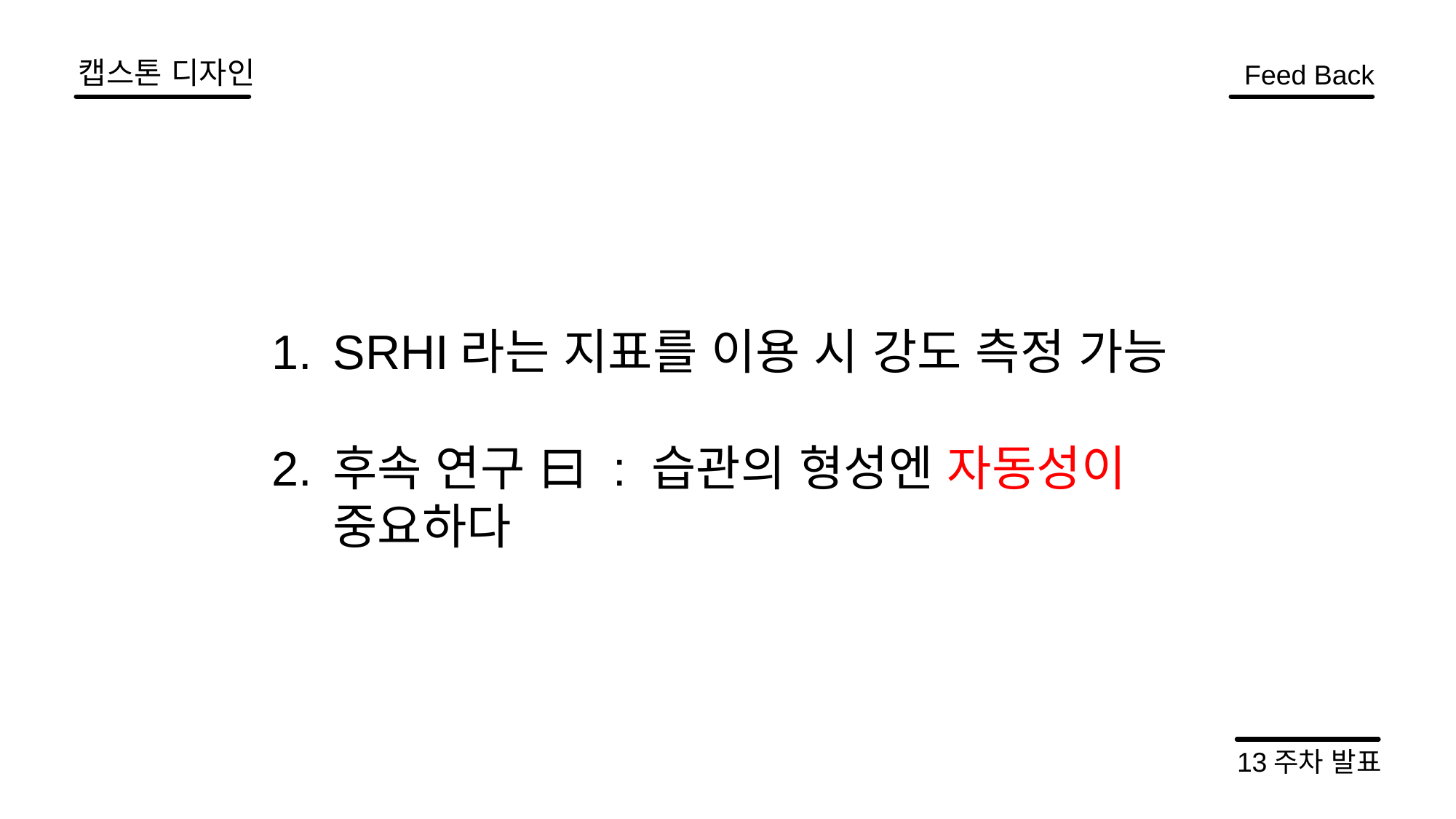

캡스톤 디자인
Feed Back
SRHI라는 지표를 이용 시 강도 측정 가능

후속 연구 曰 : 습관의 형성엔 자동성이 중요하다
13주차 발표